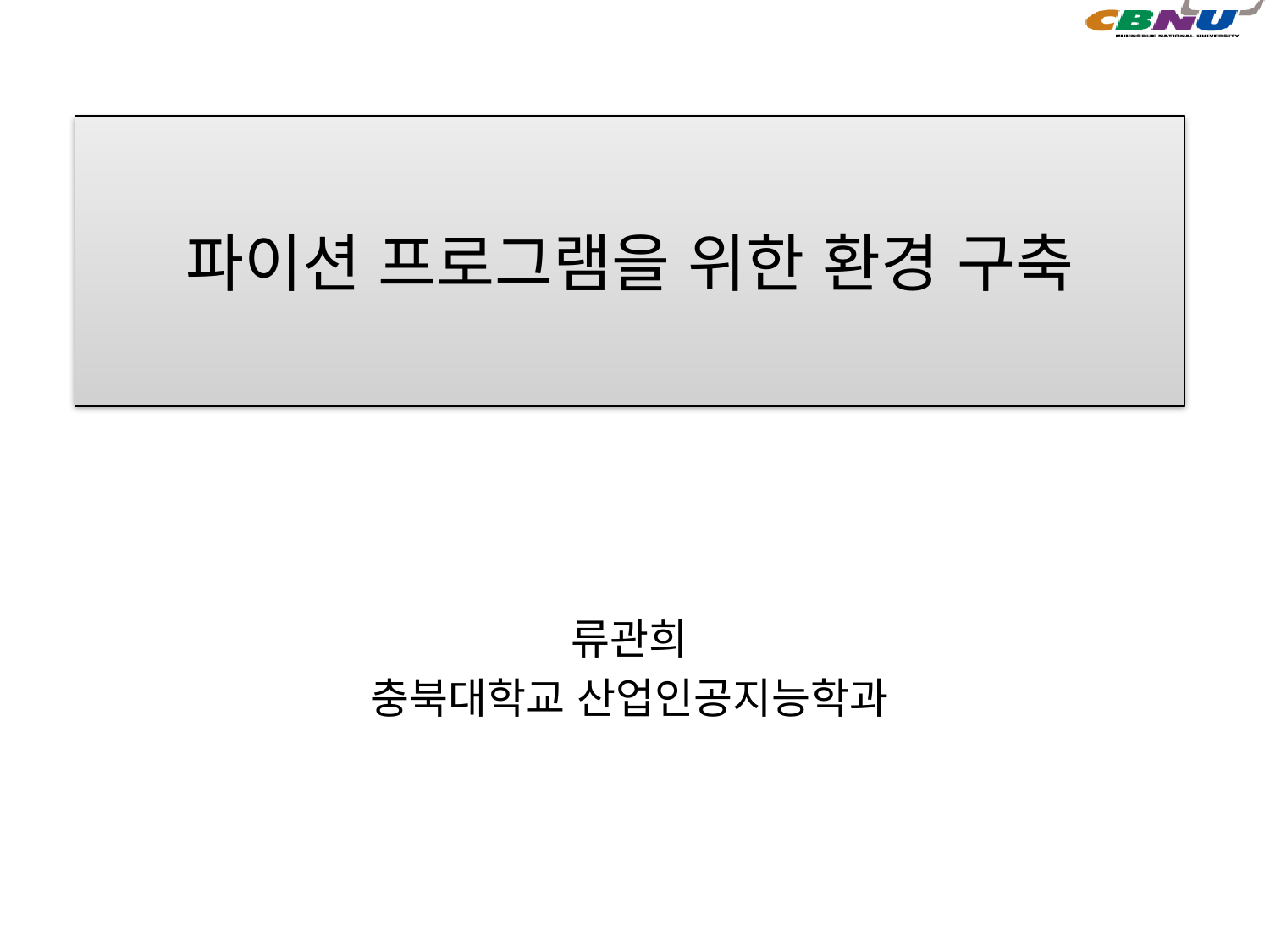

# 파이션 프로그램을 위한 환경 구축
류관희
충북대학교 산업인공지능학과